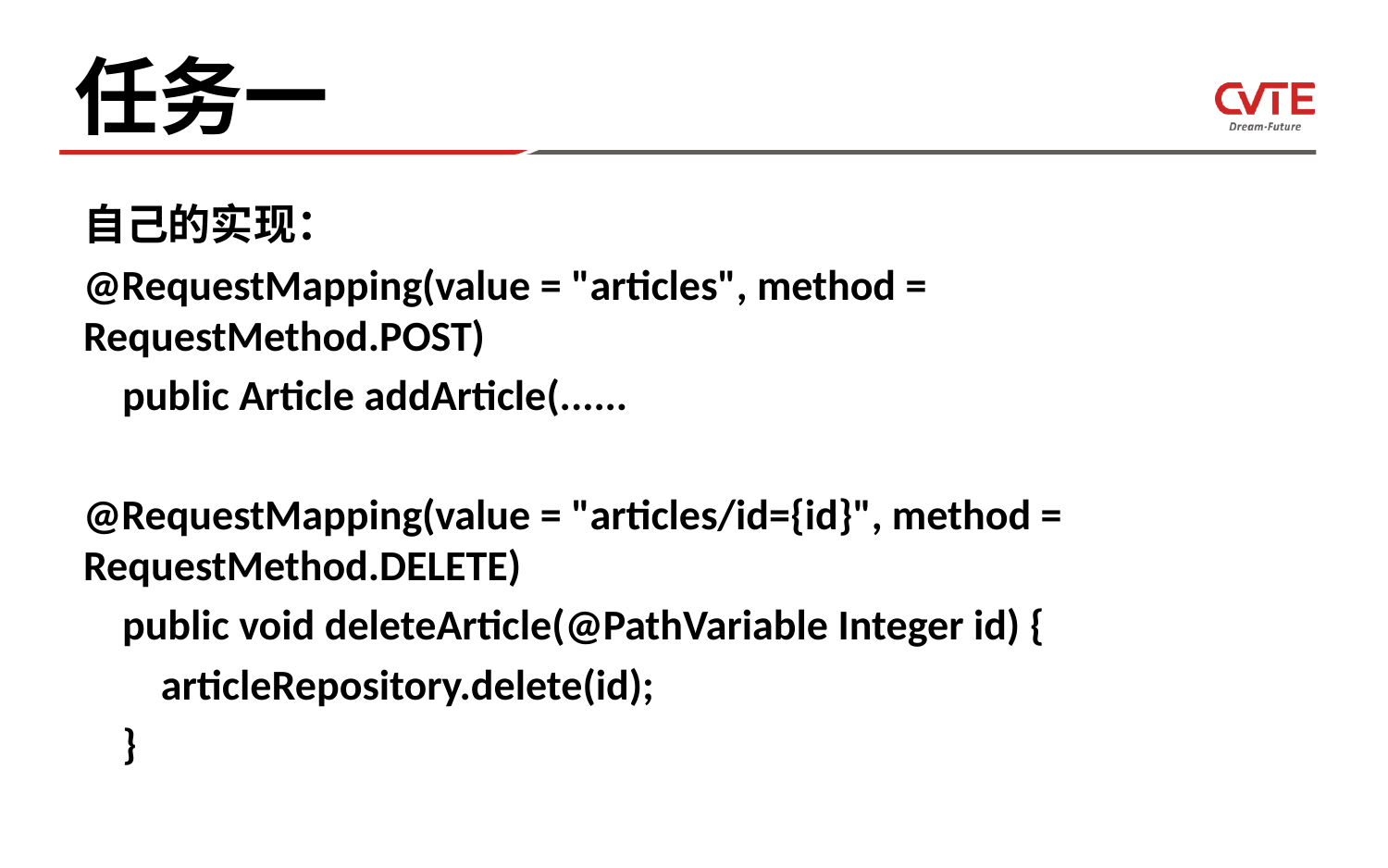

# 任务一
自己的实现：
@RequestMapping(value = "articles", method = RequestMethod.POST)
    public Article addArticle(......

@RequestMapping(value = "articles/id={id}", method = RequestMethod.DELETE)
    public void deleteArticle(@PathVariable Integer id) {
        articleRepository.delete(id);
    }